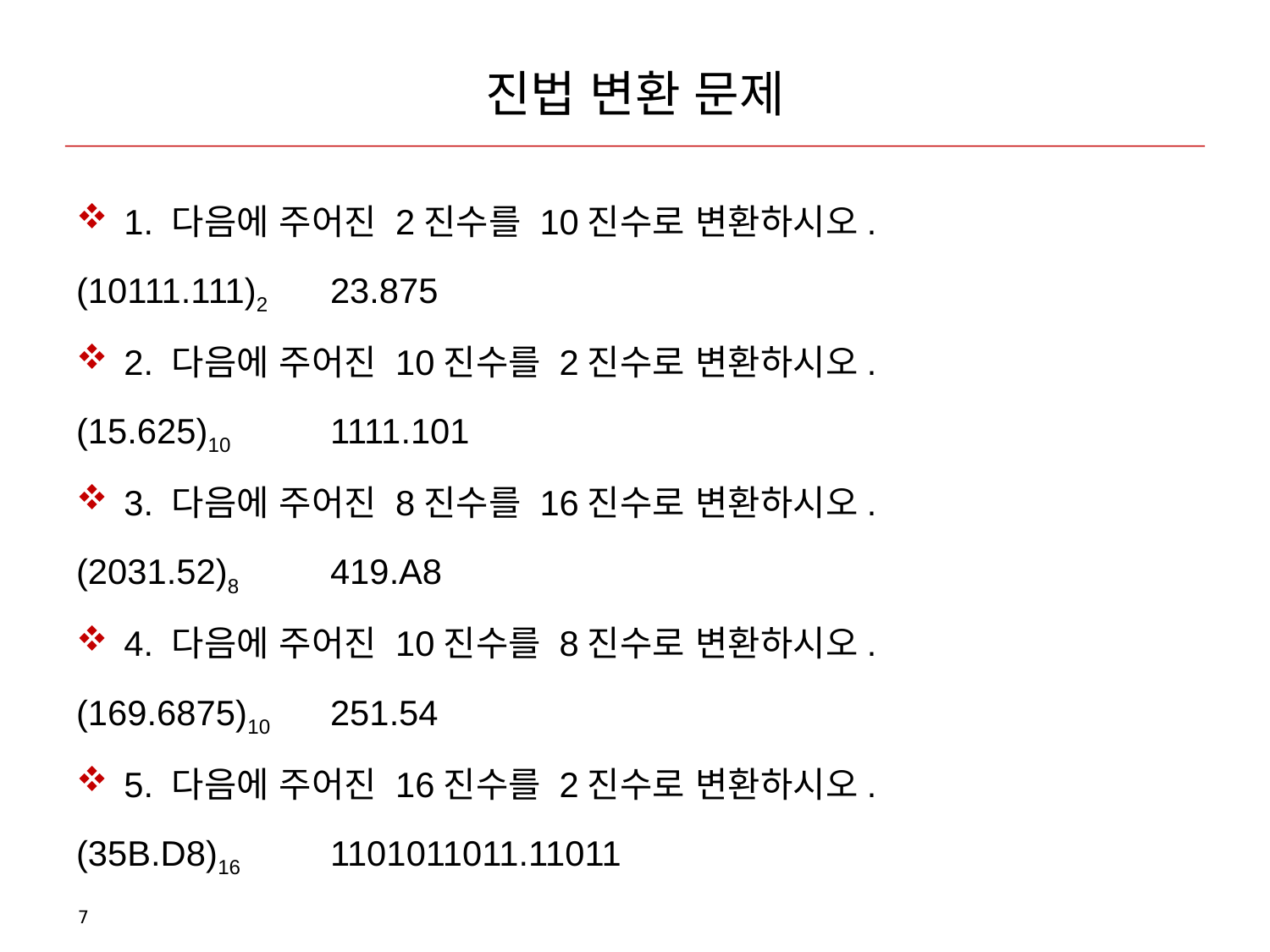

# 진법 변환 문제
1. 다음에 주어진 2진수를 10진수로 변환하시오.
(10111.111)2	23.875
2. 다음에 주어진 10진수를 2진수로 변환하시오.
(15.625)10	1111.101
3. 다음에 주어진 8진수를 16진수로 변환하시오.
(2031.52)8 	419.A8
4. 다음에 주어진 10진수를 8진수로 변환하시오.
(169.6875)10	251.54
5. 다음에 주어진 16진수를 2진수로 변환하시오.
(35B.D8)16	1101011011.11011

7